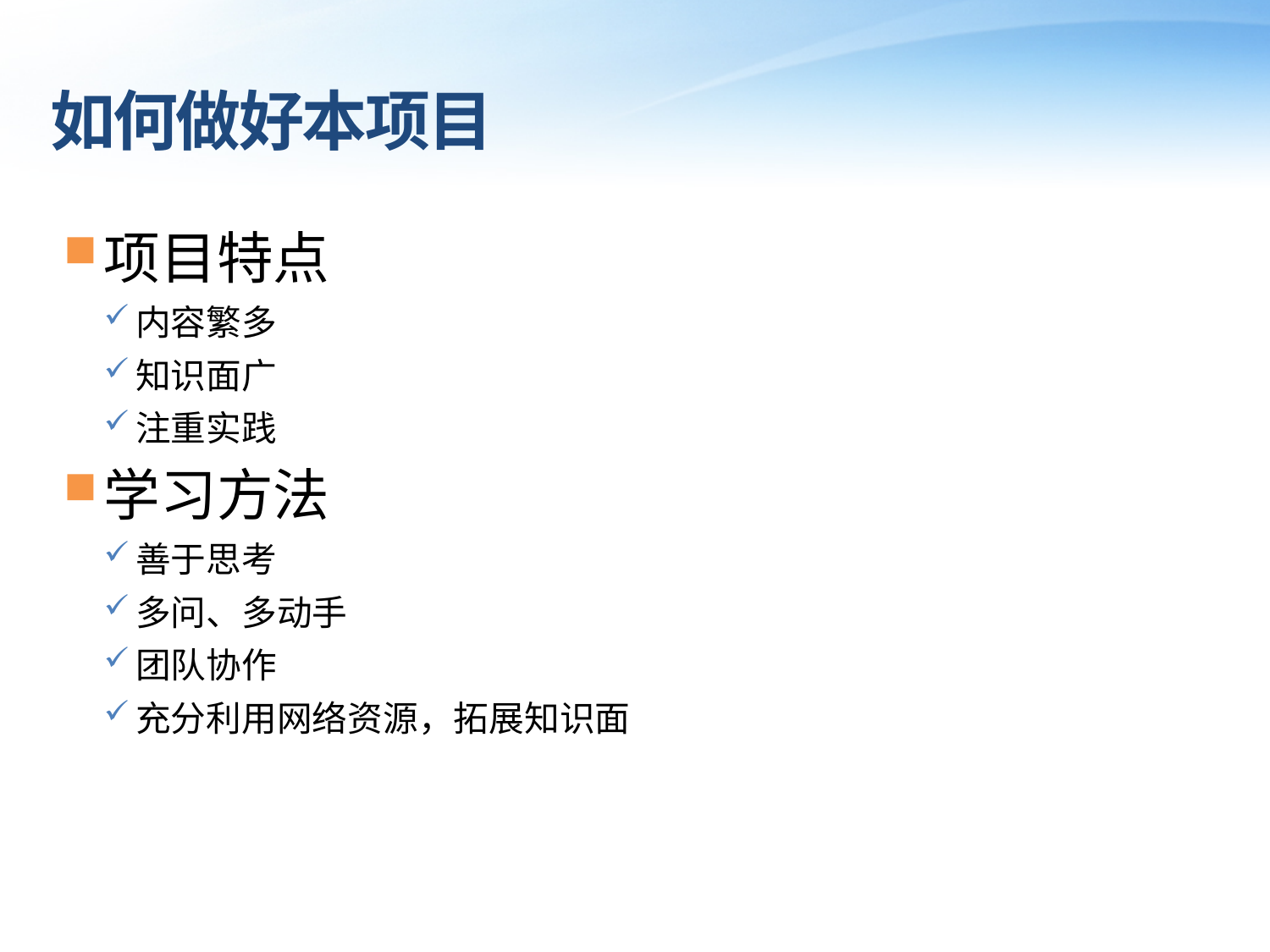

# 如何做好本项目
项目特点
内容繁多
知识面广
注重实践
学习方法
善于思考
多问、多动手
团队协作
充分利用网络资源，拓展知识面